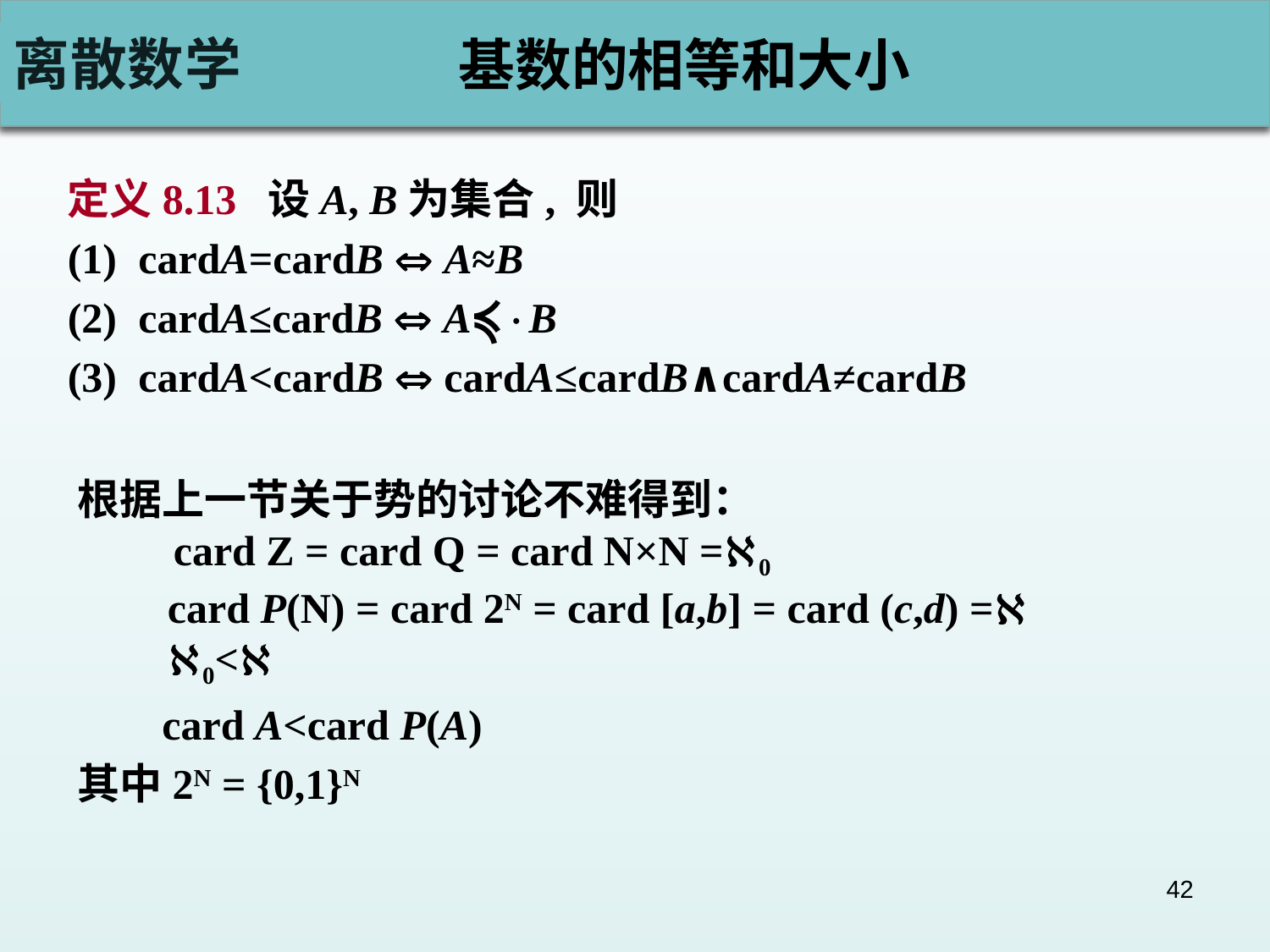

# 基数的相等和大小
定义8.13  设A, B为集合, 则
(1)  cardA=cardB ⇔ A≈B
(2)  cardA≤cardB ⇔ A≼⋅B
(3)  cardA<cardB ⇔ cardA≤cardB∧cardA≠cardB
根据上一节关于势的讨论不难得到：
    card Z = card Q = card N×N =ℵ0
    card P(N) = card 2N = card [a,b] = card (c,d) =ℵ
    ℵ0<ℵ
        card A<card P(A)
其中2N = {0,1}N
42